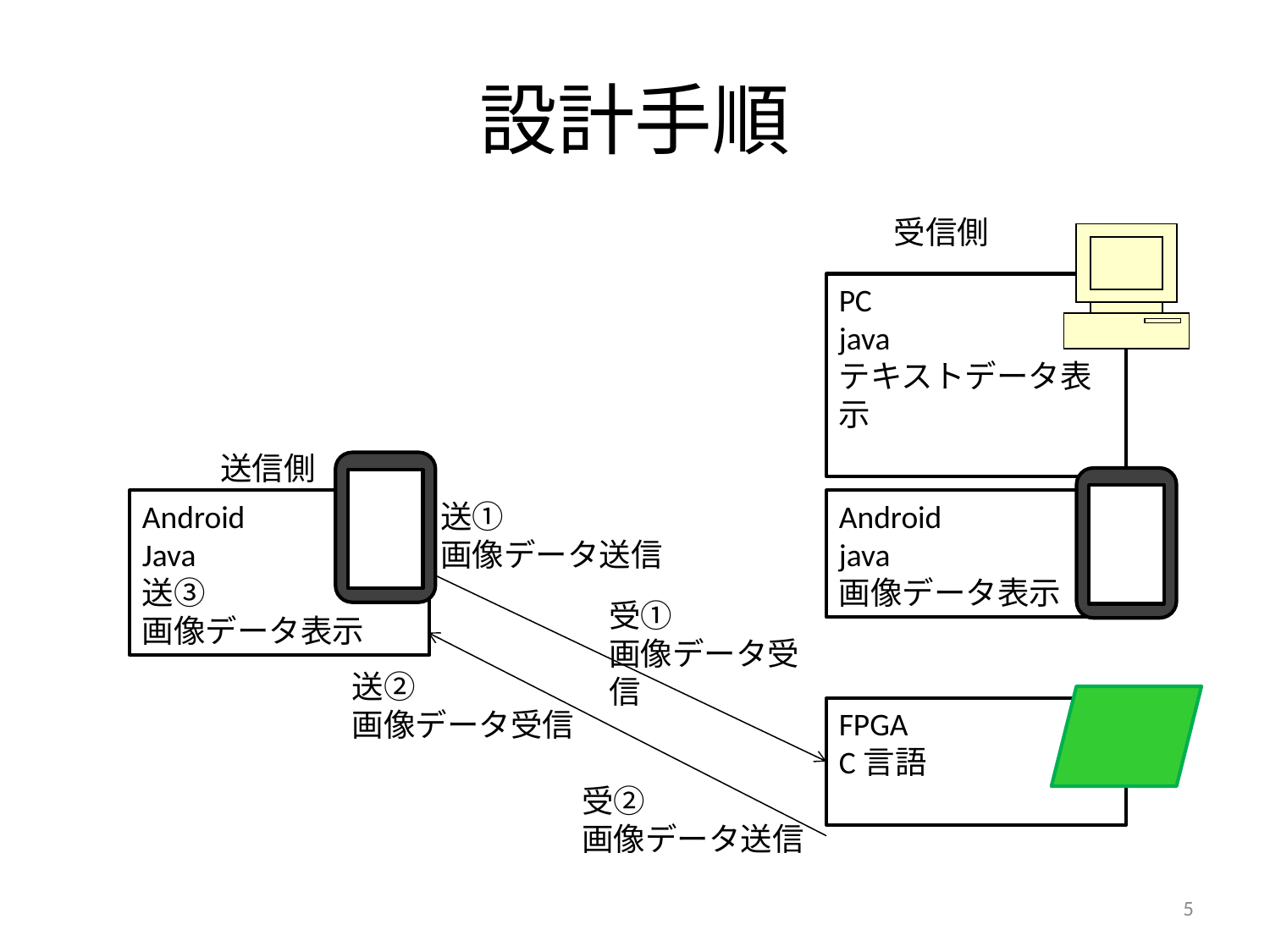

# 設計手順
受信側

PC
java
テキストデータ表示

送信側

Android
Java
送③
画像データ表示
Android
java
画像データ表示
送①
画像データ送信
受①
画像データ受信
送②
画像データ受信

FPGA
C言語

受②
画像データ送信
5